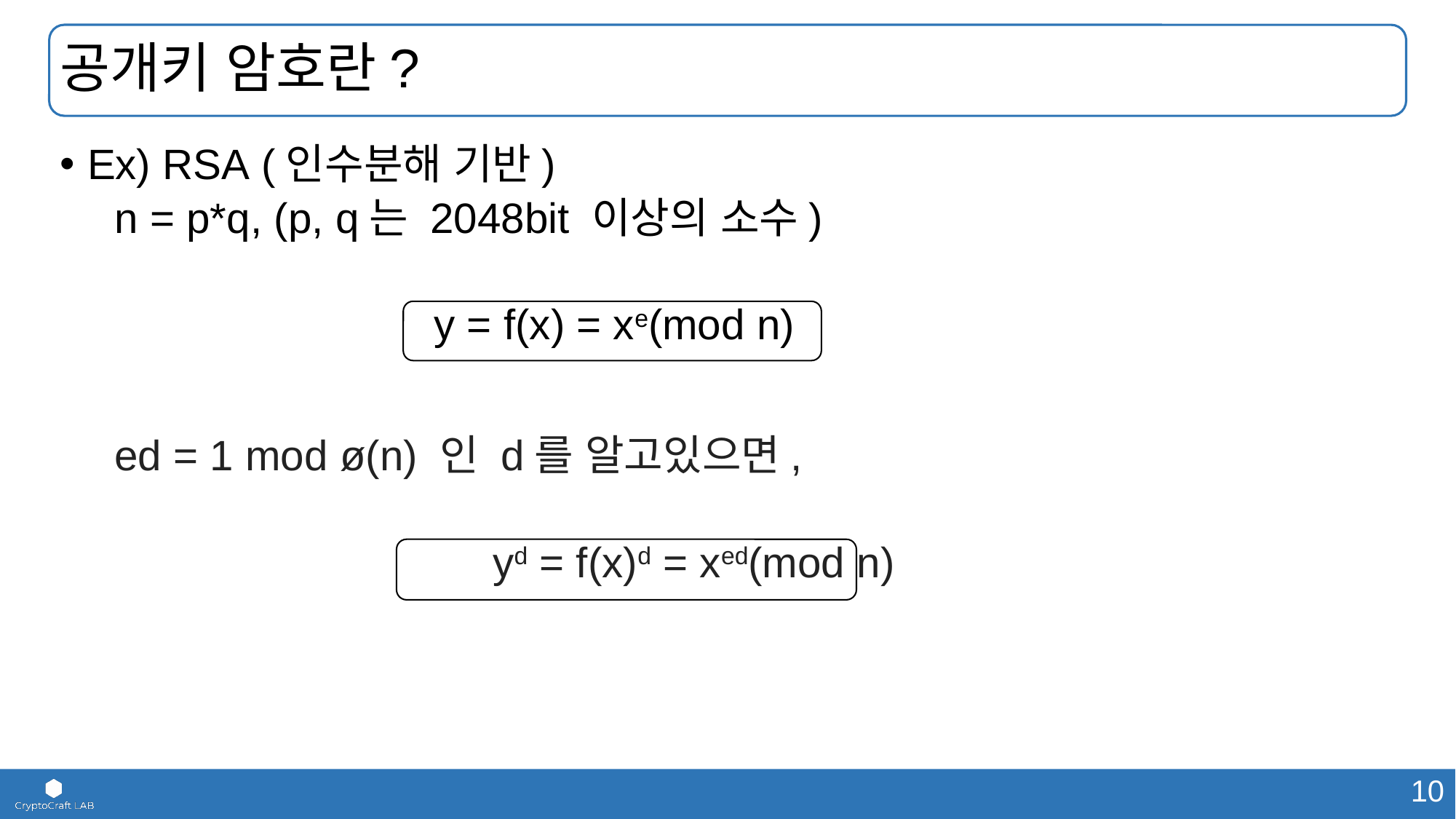

# 공개키 암호란?
Ex) RSA (인수분해 기반)
n = p*q, (p, q는 2048bit 이상의 소수)

                           y = f(x) = xe(mod n)

ed = 1 mod ø(n) 인 d를 알고있으면,

				  yd = f(x)d = xed(mod n)